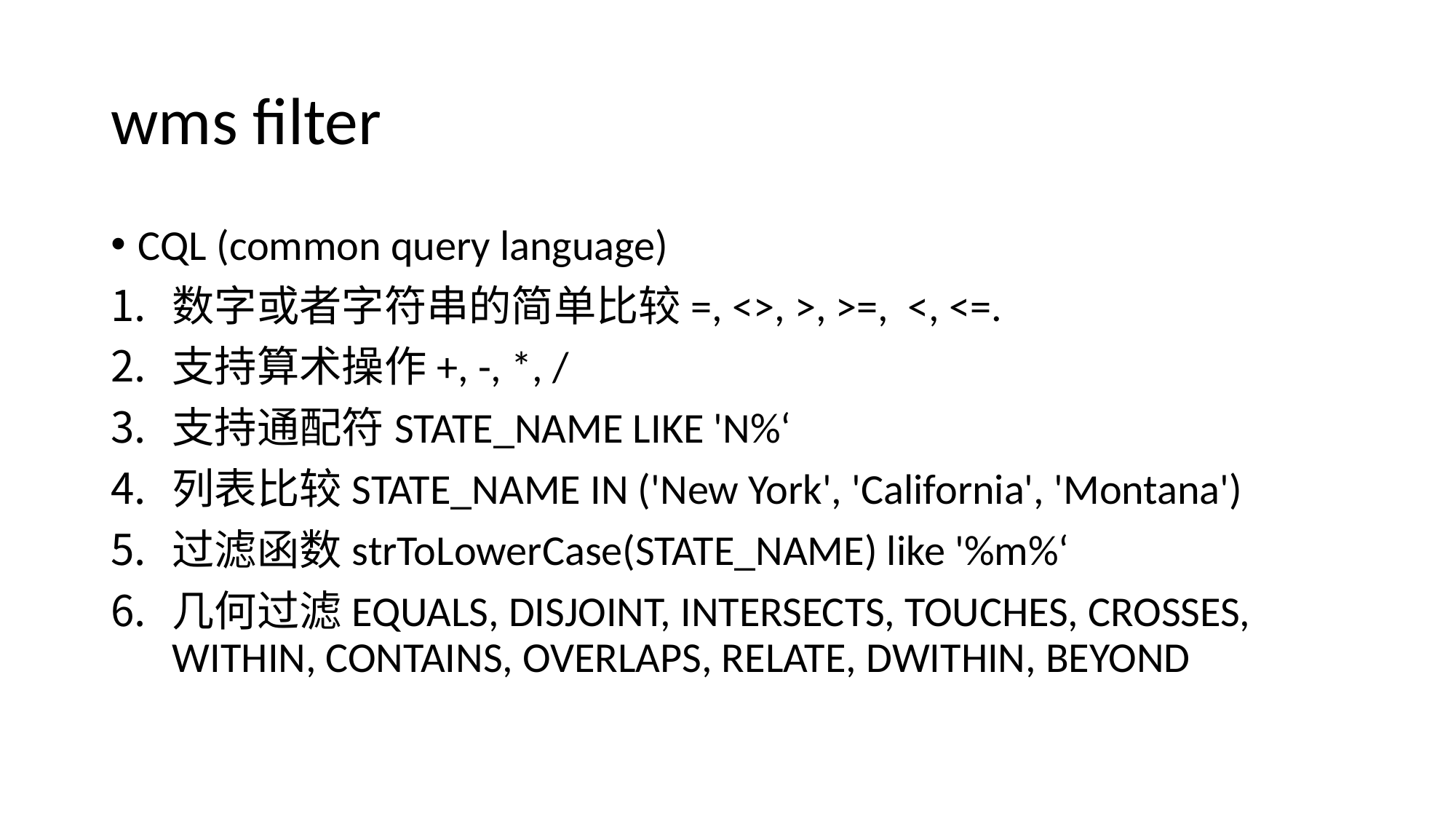

# wms filter
CQL (common query language)
数字或者字符串的简单比较=, <>, >, >=,  <, <=.
支持算术操作+, -, *, /
支持通配符STATE_NAME LIKE 'N%‘
列表比较STATE_NAME IN ('New York', 'California', 'Montana')
过滤函数strToLowerCase(STATE_NAME) like '%m%‘
几何过滤EQUALS, DISJOINT, INTERSECTS, TOUCHES, CROSSES,  WITHIN, CONTAINS, OVERLAPS, RELATE, DWITHIN, BEYOND